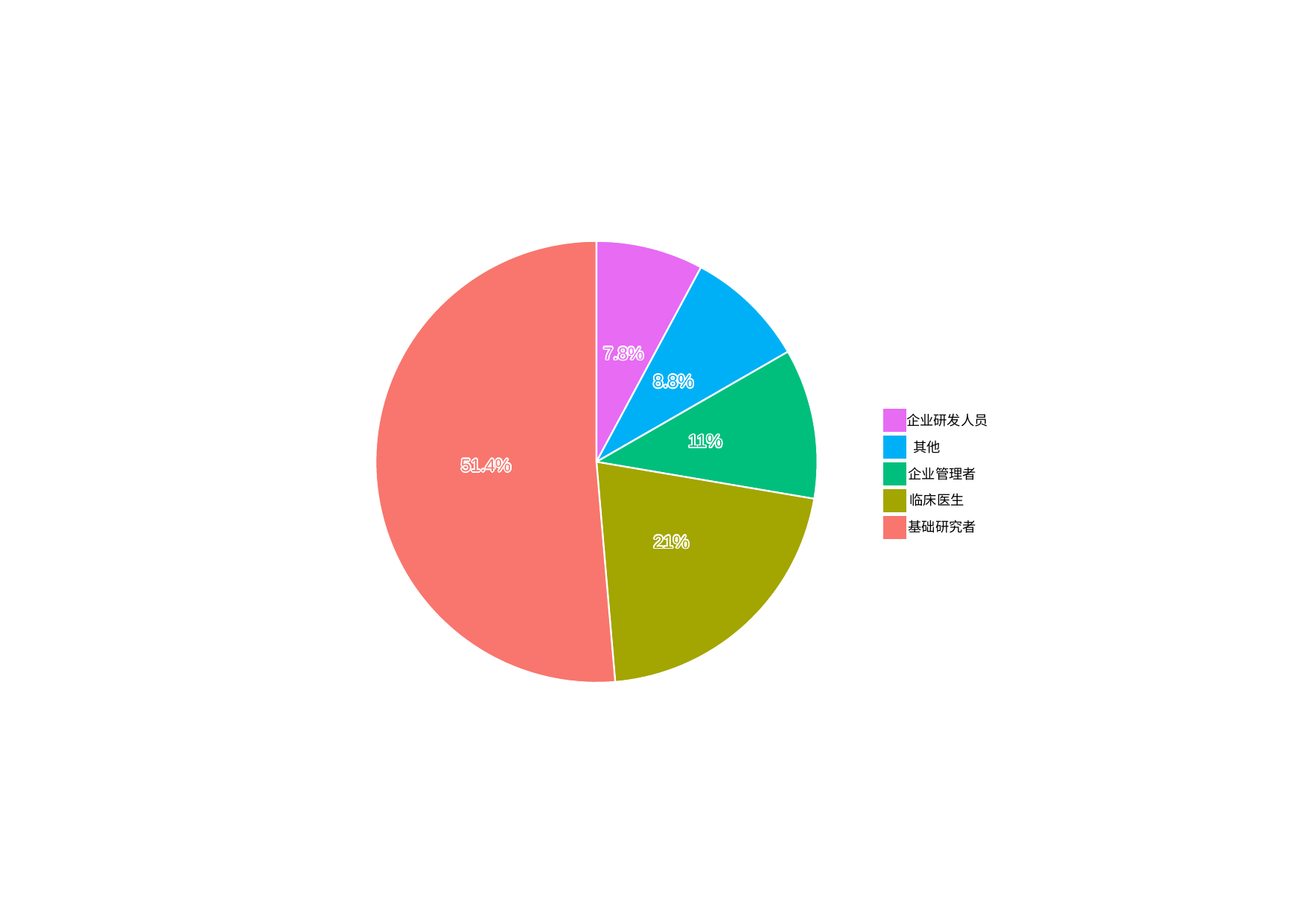

7.8%
7.8%
7.8%
7.8%
7.8%
7.8%
7.8%
7.8%
7.8%
7.8%
7.8%
7.8%
7.8%
7.8%
7.8%
7.8%
7.8%

8.8%
8.8%
8.8%
8.8%
8.8%
8.8%
8.8%
8.8%
8.8%
8.8%
8.8%
8.8%
8.8%
8.8%
8.8%
8.8%
8.8%

企业研发人员
11%
11%
11%
11%
11%
11%
11%

11%
11%
11%
11%
11%
11%
11%
11%
11%
11%
其他
51.4%
51.4%
51.4%
51.4%
51.4%
51.4%
51.4%
51.4%
51.4%
51.4%
51.4%
51.4%
51.4%
51.4%
51.4%
51.4%
51.4%

企业管理者

临床医生

基础研究者
21%
21%
21%
21%
21%
21%
21%
21%
21%
21%
21%
21%
21%
21%
21%
21%
21%